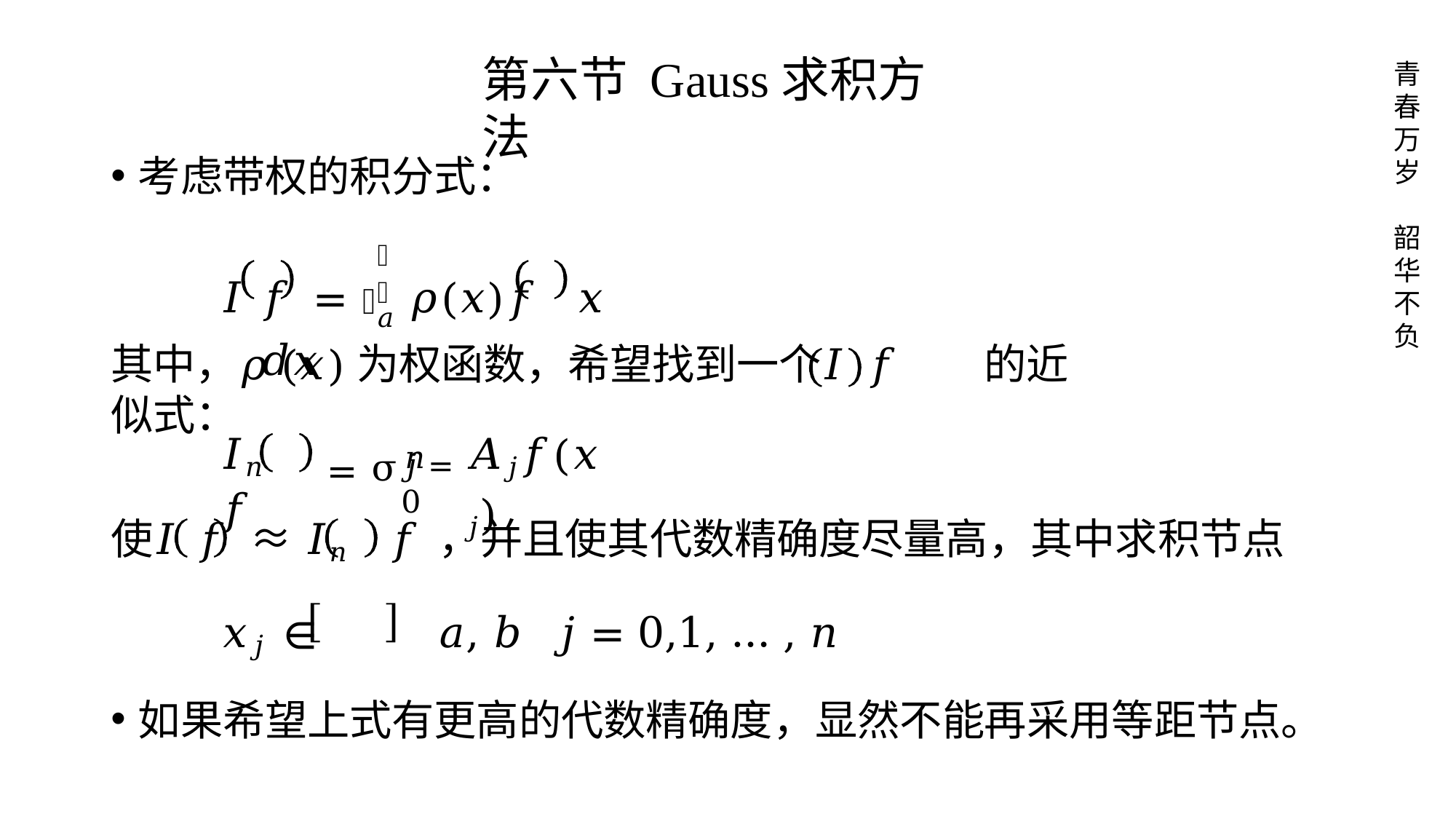

# 第六节 Gauss求积方法
青 春 万 岁
考虑带权的积分式：
韶 华 不 负
𝑏
𝐼	𝑓	= ׬𝑎	𝜌(𝑥)𝑓	𝑥	𝑑𝑥

其中，𝜌(𝑥)为权函数，希望找到一个𝐼	𝑓	的近似式：

= σ𝑛
𝐼𝑛	𝑓
𝐴𝑗𝑓(𝑥𝑗)

𝑗=0
使𝐼	𝑓	≈ 𝐼𝑛	𝑓	，并且使其代数精确度尽量高，其中求积节点
𝑥𝑗  ∈	𝑎, 𝑏	𝑗 = 0,1, … , 𝑛
如果希望上式有更高的代数精确度，显然不能再采用等距节点。